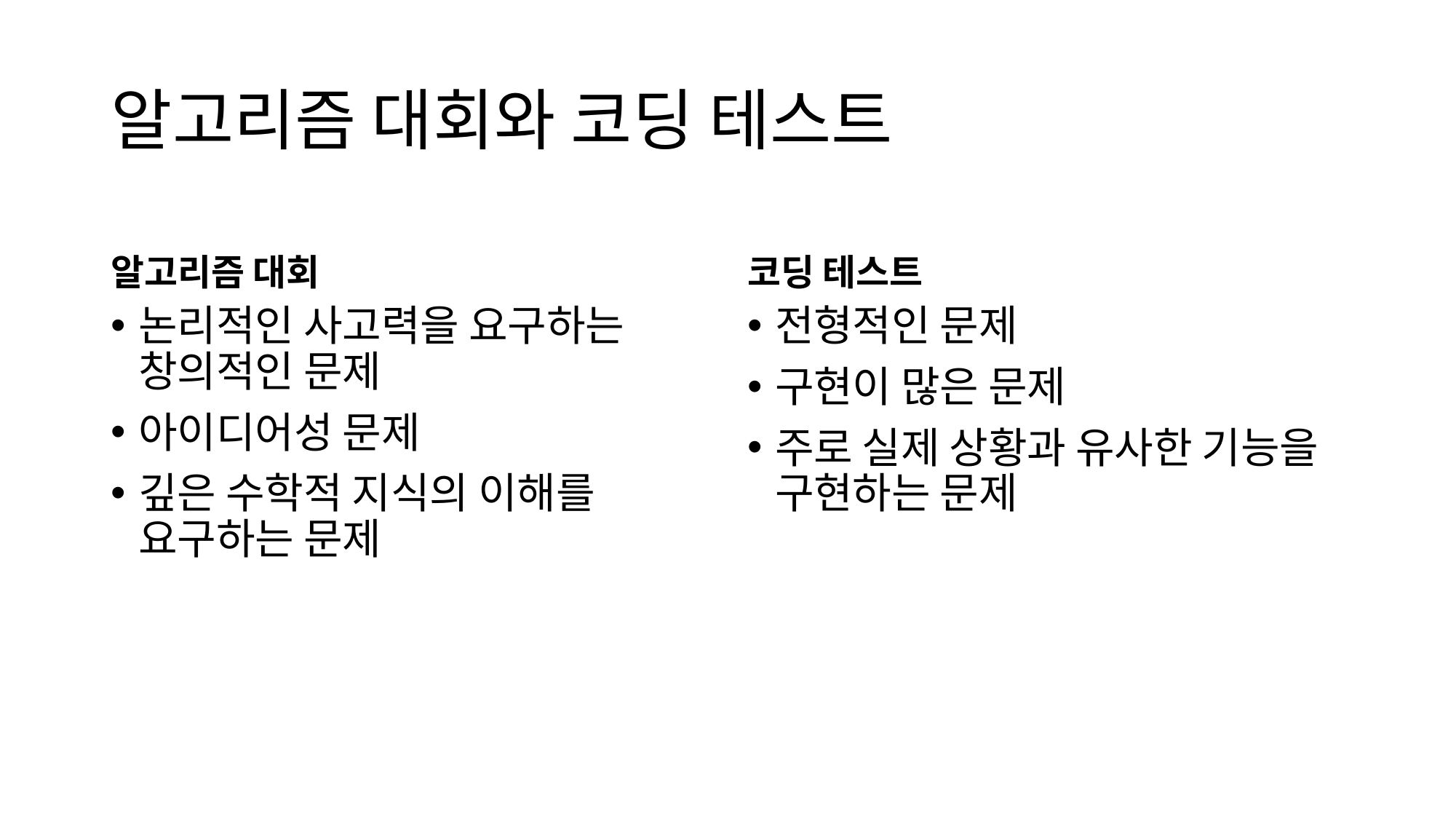

# 알고리즘 대회와 코딩 테스트
알고리즘 대회
코딩 테스트
논리적인 사고력을 요구하는 창의적인 문제
아이디어성 문제
깊은 수학적 지식의 이해를 요구하는 문제
전형적인 문제
구현이 많은 문제
주로 실제 상황과 유사한 기능을 구현하는 문제